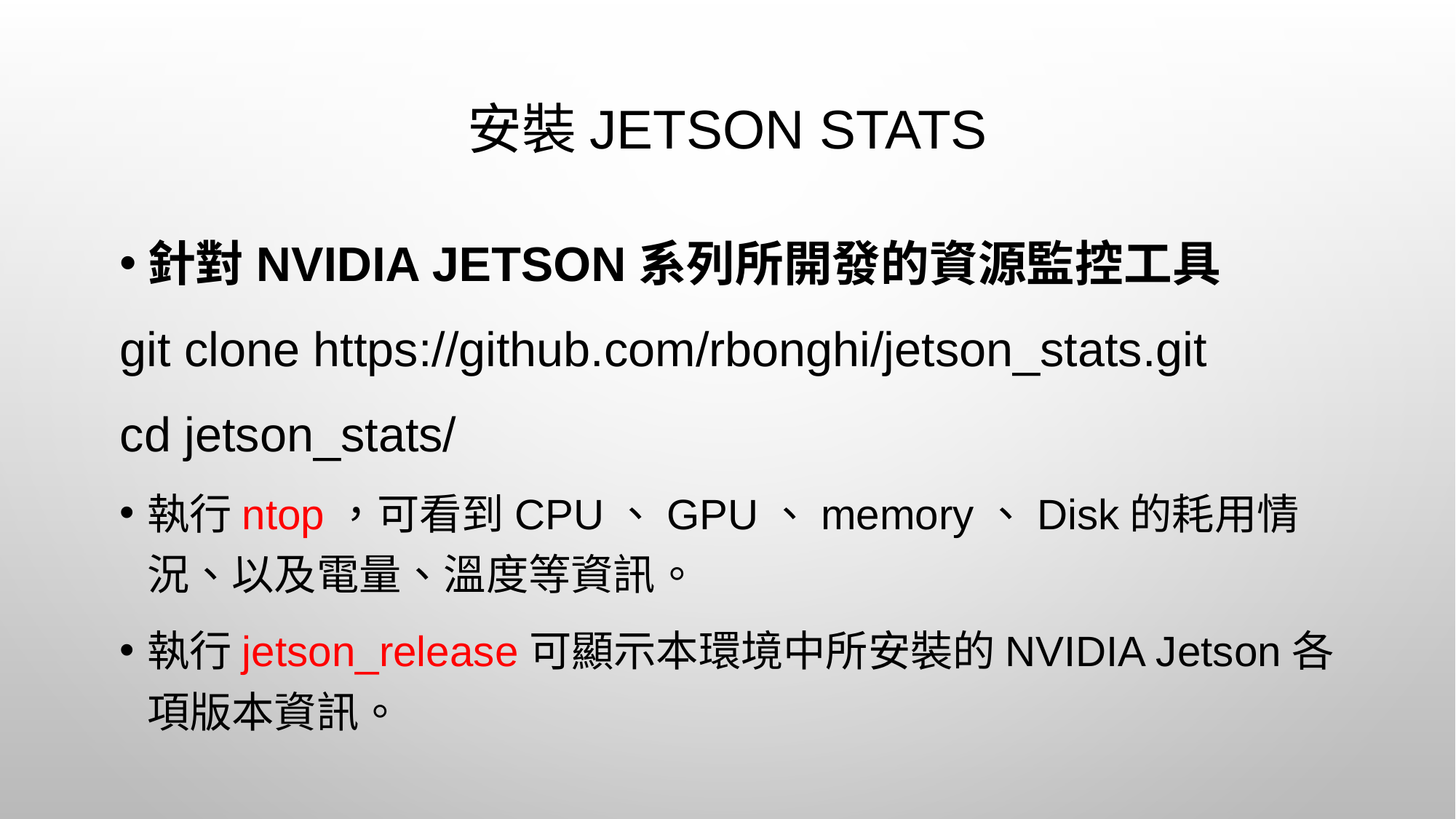

# 安裝Jetson stats
針對NVIDIA Jetson系列所開發的資源監控工具
git clone https://github.com/rbonghi/jetson_stats.git
cd jetson_stats/
執行ntop，可看到CPU、GPU、memory、Disk的耗用情況、以及電量、溫度等資訊。
執行jetson_release可顯示本環境中所安裝的NVIDIA Jetson各項版本資訊。